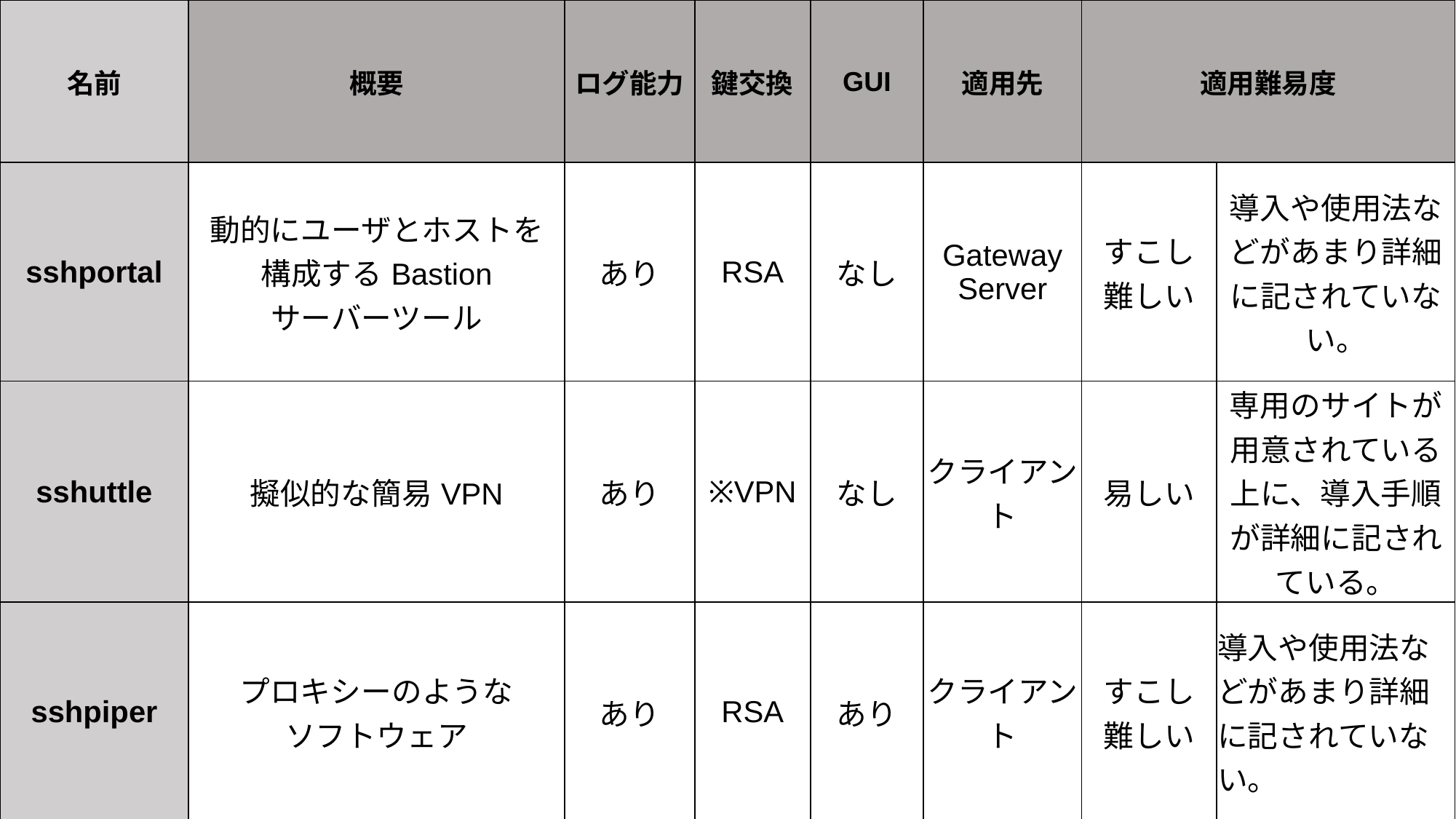

| 名前 | 概要 | ログ能力 | 鍵交換 | GUI | 適用先 | 適用難易度 |  |
| --- | --- | --- | --- | --- | --- | --- | --- |
| sshportal | 動的にユーザとホストを 構成するBastion サーバーツール | あり | RSA | なし | Gateway Server | すこし 難しい | 導入や使用法などがあまり詳細に記されていない。 |
| sshuttle | 擬似的な簡易VPN | あり | ※VPN | なし | クライアント | 易しい | 専用のサイトが用意されている上に、導入手順が詳細に記されている。 |
| sshpiper | プロキシーのような ソフトウェア | あり | RSA | あり | クライアント | すこし 難しい | 導入や使用法などがあまり詳細に記されていない。 |